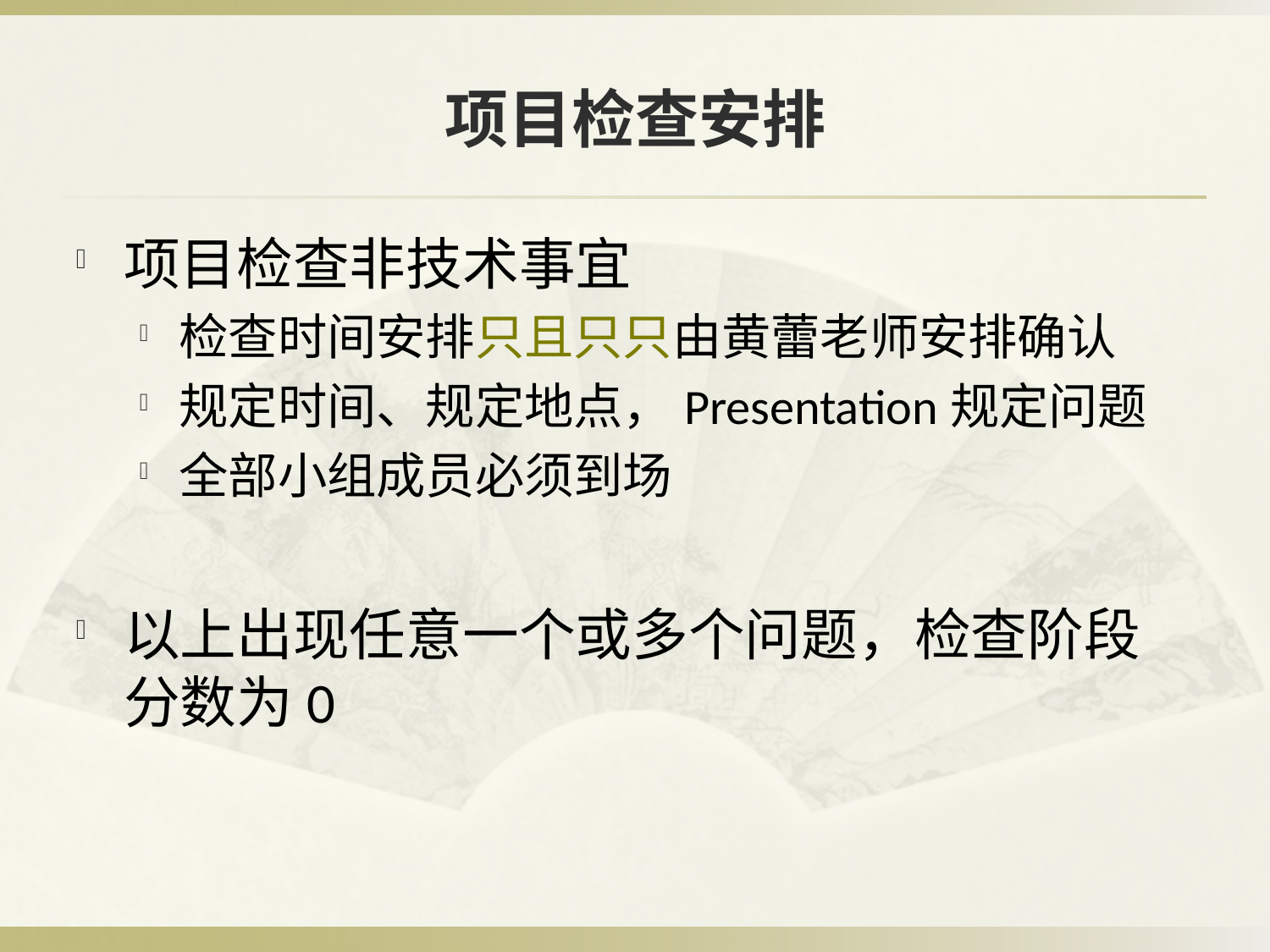

# 项目检查安排
项目检查非技术事宜
检查时间安排只且只只由黄蕾老师安排确认
规定时间、规定地点，Presentation规定问题
全部小组成员必须到场

以上出现任意一个或多个问题，检查阶段分数为0